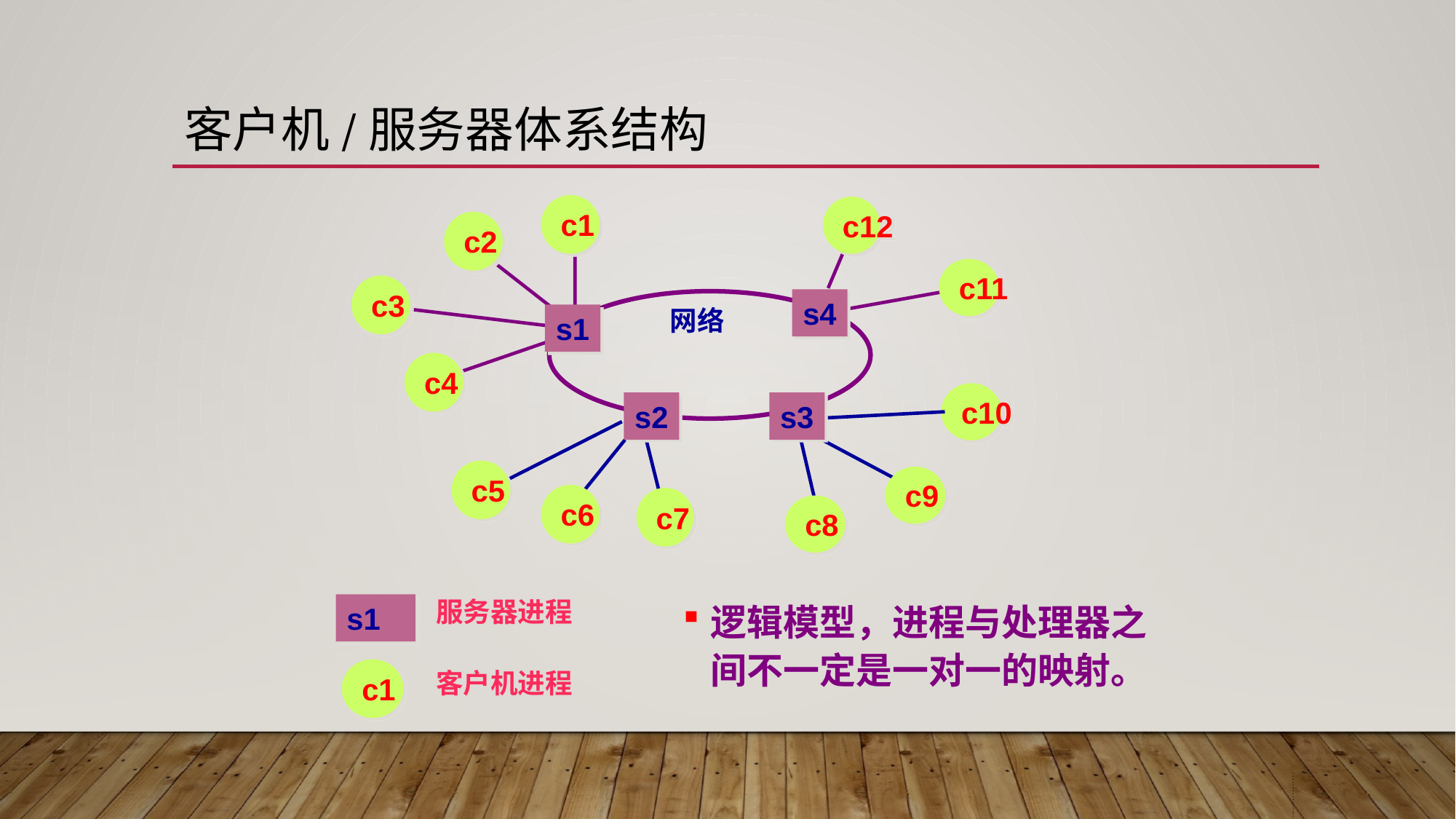

# 客户机/服务器体系结构
c1
c12
c2

c11
c3
s4

网络
s1

c4
c10
s2
s3

c5
c9
c6
c7
c8
服务器进程
逻辑模型，进程与处理器之间不一定是一对一的映射。
s1
c1
客户机进程
粹幂五对圾素瓶员贸岂承垄业租剥履姜舶刁宦负赤力娥膀课棘弛刮显紊沤软件体系结构软件体系结构